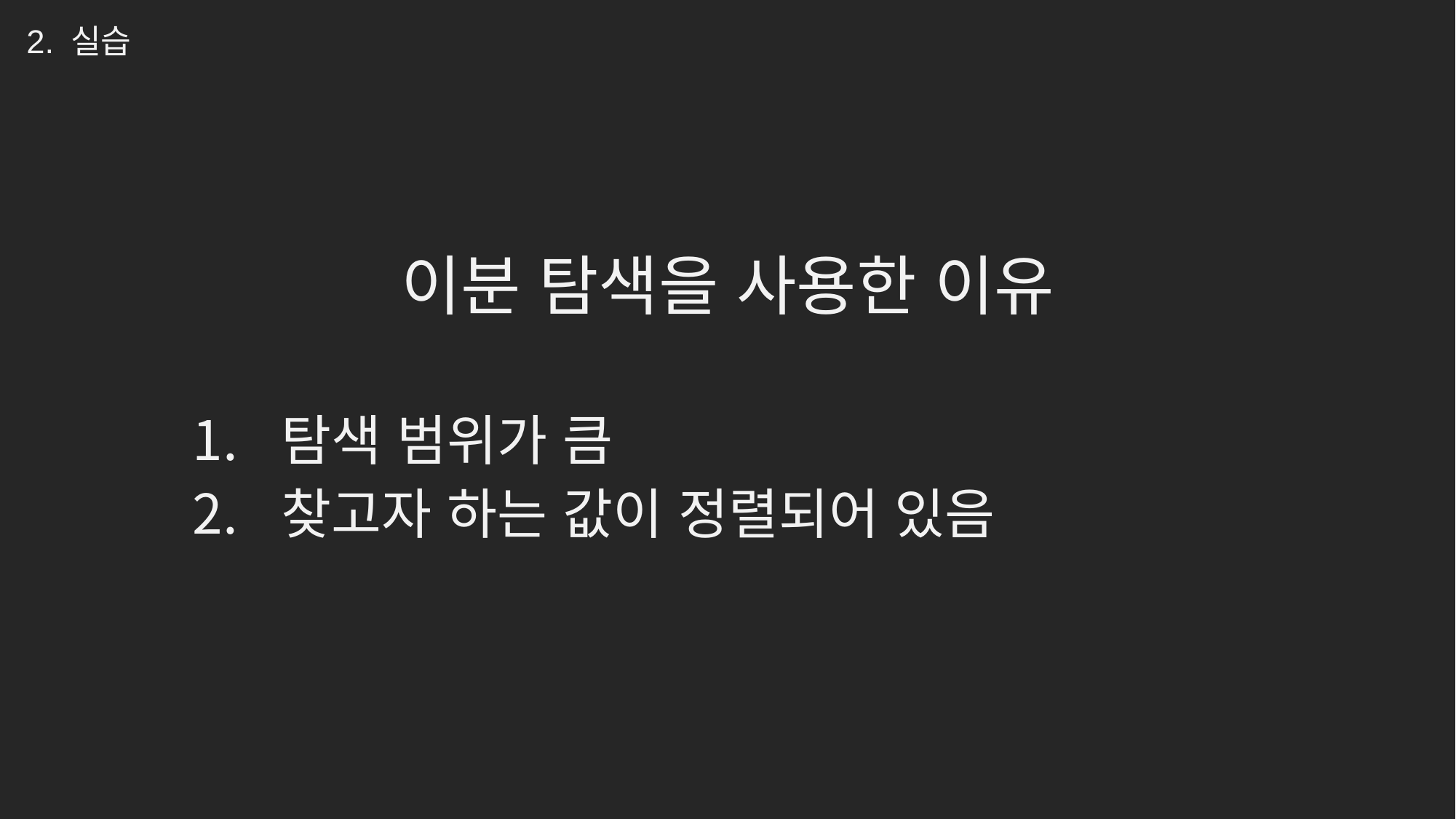

2. 실습

이분 탐색을 사용한 이유

탐색 범위가 큼
찾고자 하는 값이 정렬되어 있음